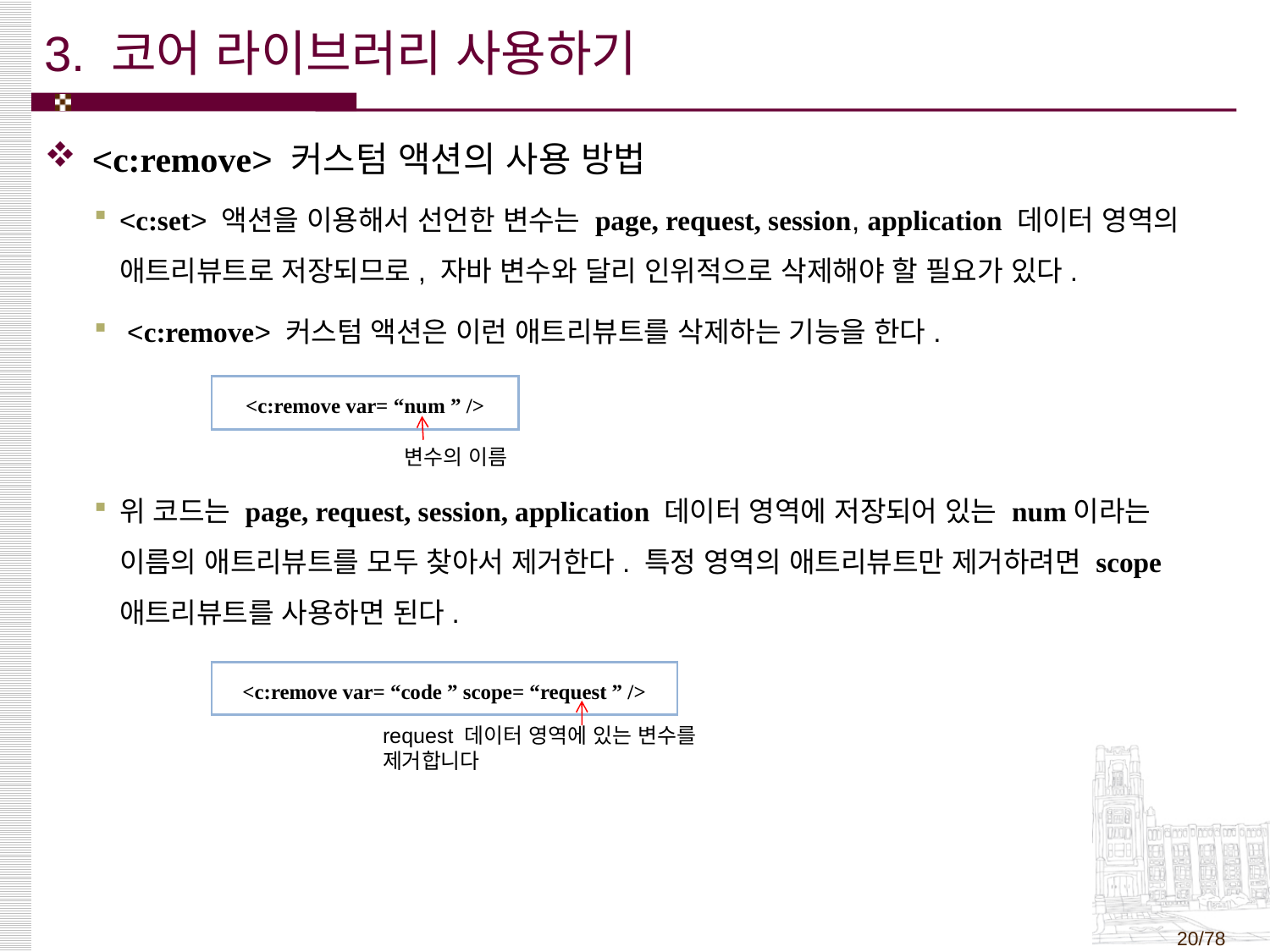

# 3. 코어 라이브러리 사용하기
<c:remove> 커스텀 액션의 사용 방법
<c:set> 액션을 이용해서 선언한 변수는 page, request, session, application 데이터 영역의 애트리뷰트로 저장되므로, 자바 변수와 달리 인위적으로 삭제해야 할 필요가 있다.
 <c:remove> 커스텀 액션은 이런 애트리뷰트를 삭제하는 기능을 한다.

위 코드는 page, request, session, application 데이터 영역에 저장되어 있는 num이라는 이름의 애트리뷰트를 모두 찾아서 제거한다. 특정 영역의 애트리뷰트만 제거하려면 scope 애트리뷰트를 사용하면 된다.

| <c:remove var= “num ” /> |
| --- |
변수의 이름
| <c:remove var= “code ” scope= “request ” /> |
| --- |
request 데이터 영역에 있는 변수를 제거합니다